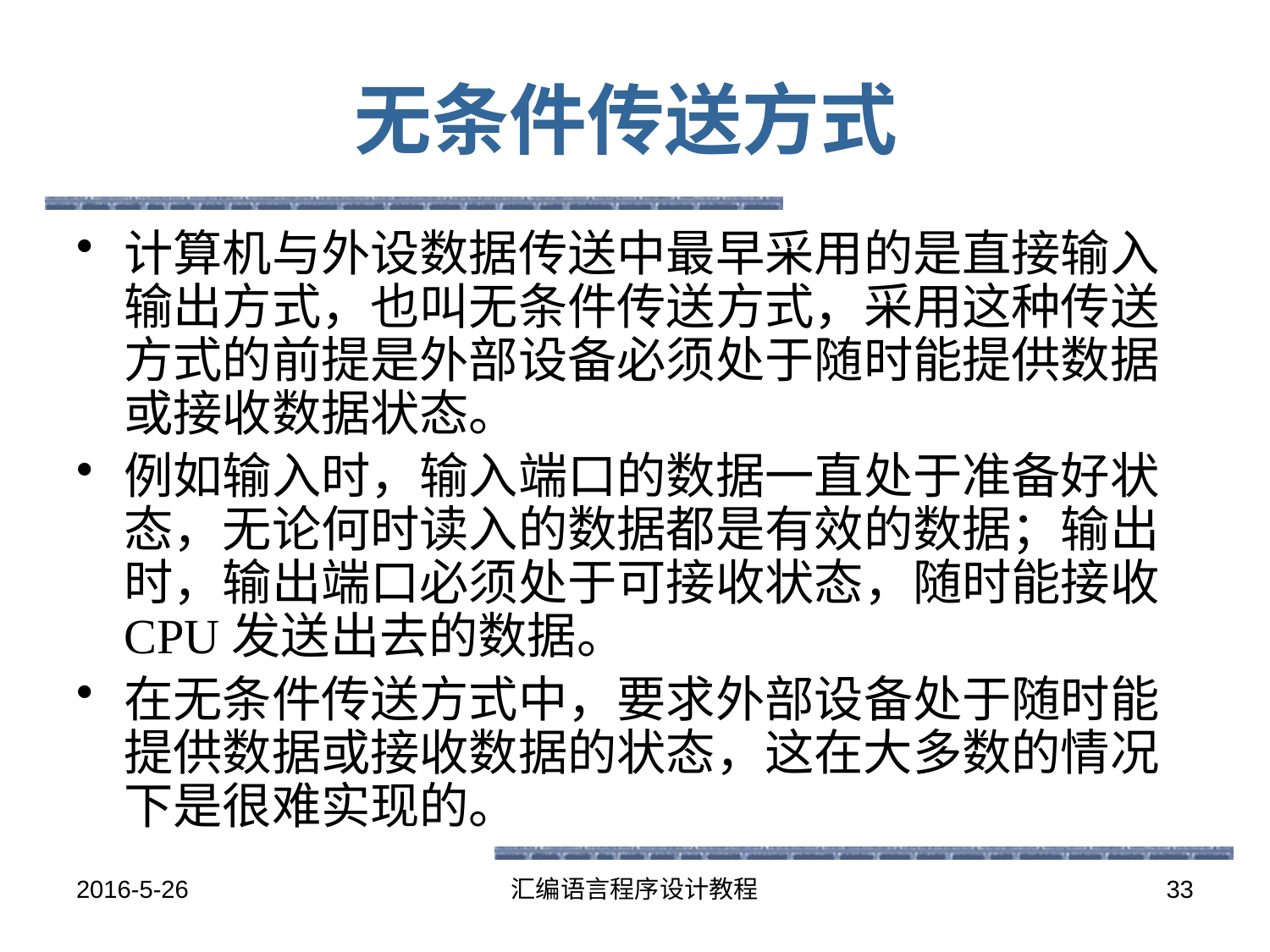

# 无条件传送方式
计算机与外设数据传送中最早采用的是直接输入输出方式，也叫无条件传送方式，采用这种传送方式的前提是外部设备必须处于随时能提供数据或接收数据状态。
例如输入时，输入端口的数据一直处于准备好状态，无论何时读入的数据都是有效的数据；输出时，输出端口必须处于可接收状态，随时能接收CPU发送出去的数据。
在无条件传送方式中，要求外部设备处于随时能提供数据或接收数据的状态，这在大多数的情况下是很难实现的。
2016-5-26
汇编语言程序设计教程
33